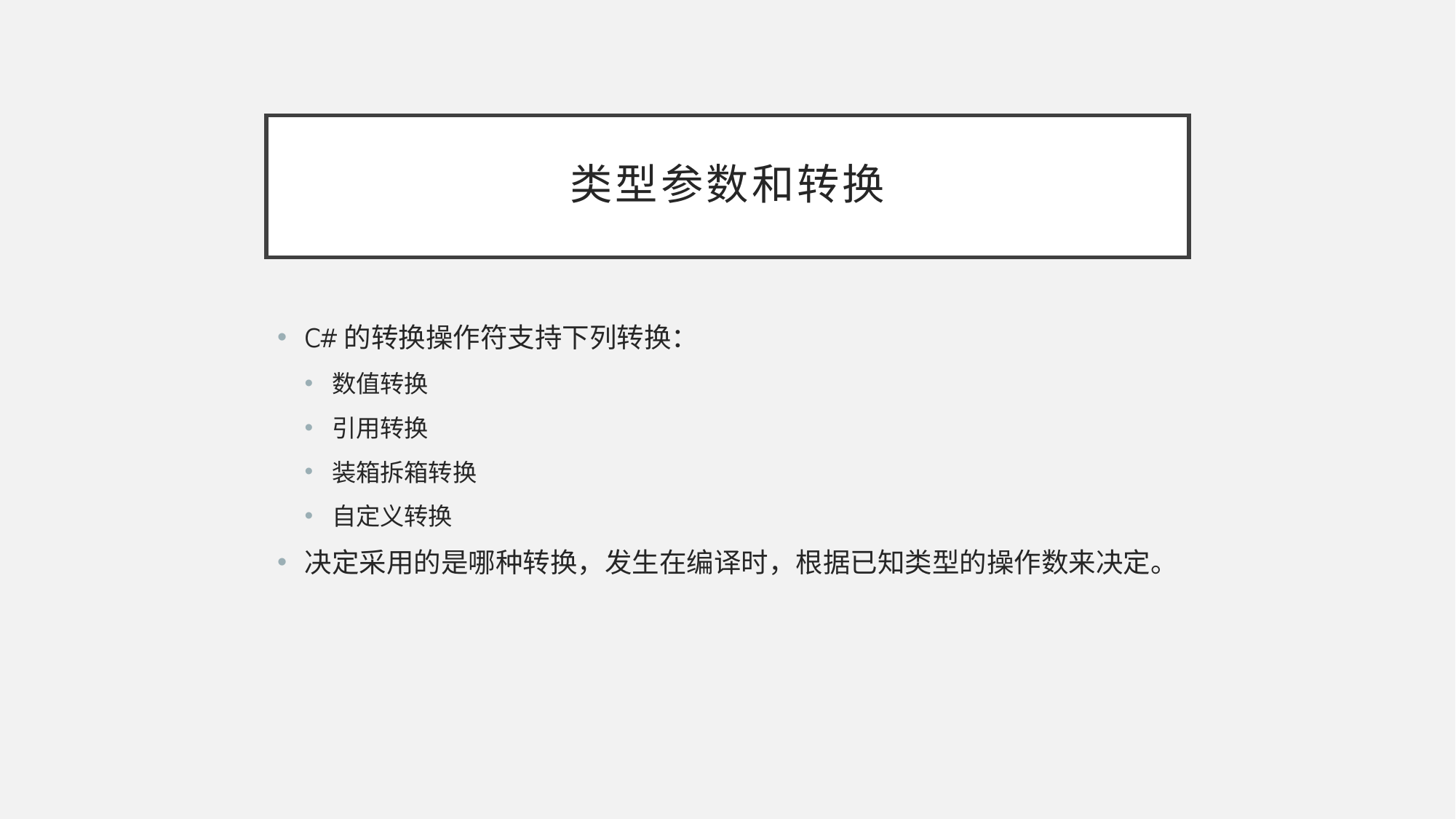

# 类型参数和转换
C#的转换操作符支持下列转换：
数值转换
引用转换
装箱拆箱转换
自定义转换
决定采用的是哪种转换，发生在编译时，根据已知类型的操作数来决定。